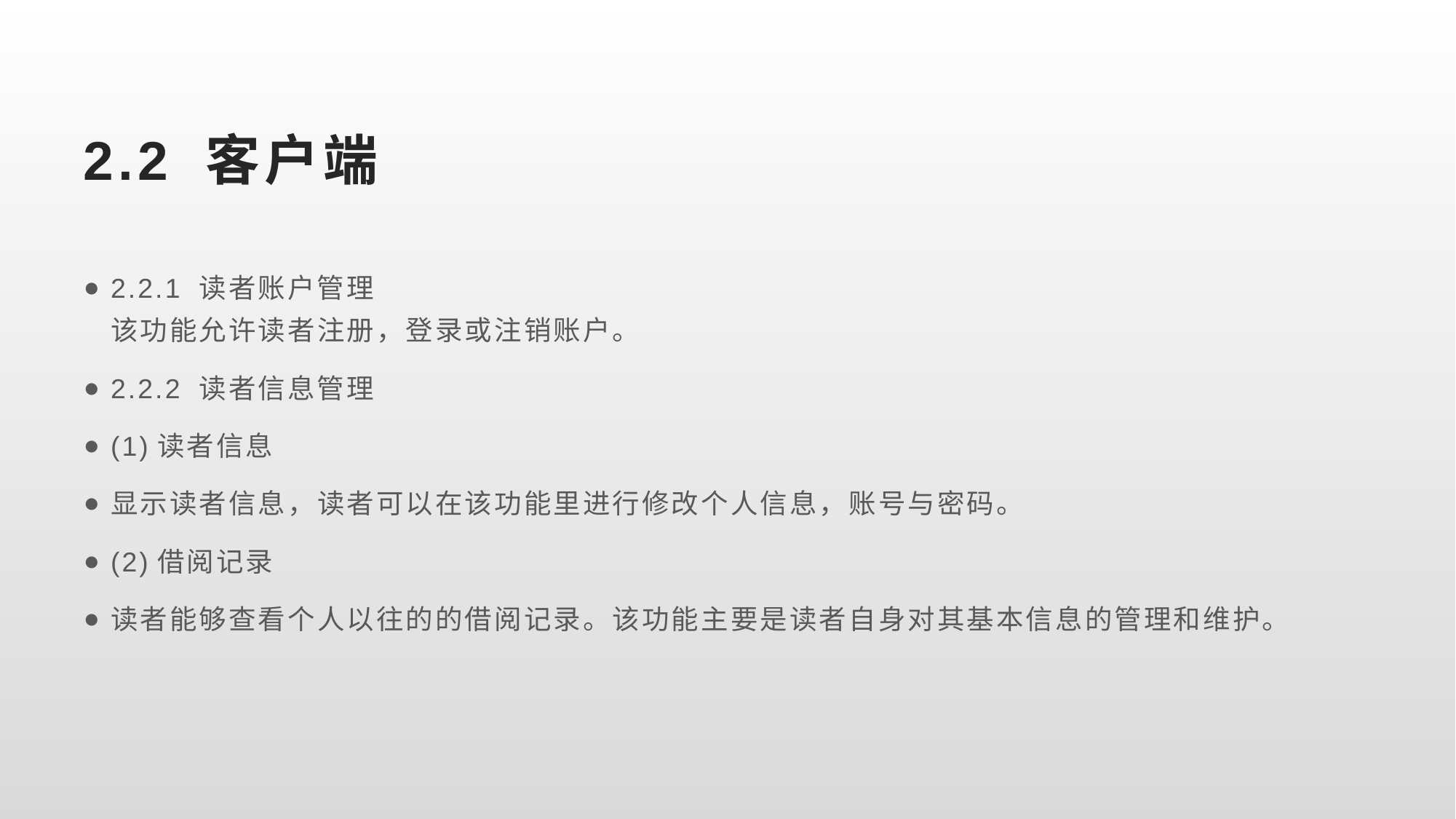

2.2 客户端
2.2.1 读者账户管理
该功能允许读者注册，登录或注销账户。
2.2.2 读者信息管理
(1)读者信息
显示读者信息，读者可以在该功能里进行修改个人信息，账号与密码。
(2)借阅记录
读者能够查看个人以往的的借阅记录。该功能主要是读者自身对其基本信息的管理和维护。